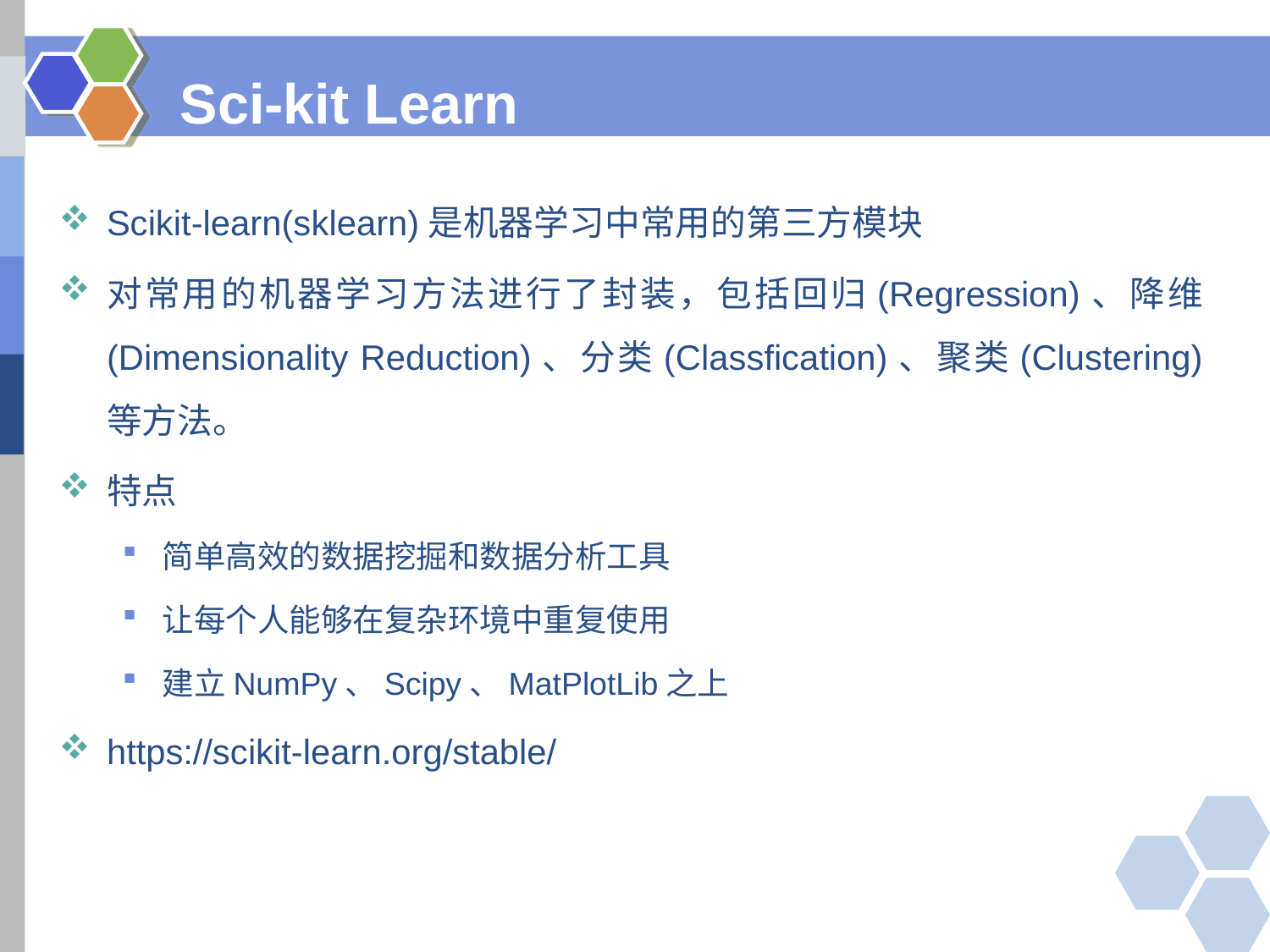

# Sci-kit Learn
Scikit-learn(sklearn)是机器学习中常用的第三方模块
对常用的机器学习方法进行了封装，包括回归(Regression)、降维(Dimensionality Reduction)、分类(Classfication)、聚类(Clustering)等方法。
特点
简单高效的数据挖掘和数据分析工具
让每个人能够在复杂环境中重复使用
建立NumPy、Scipy、MatPlotLib之上
https://scikit-learn.org/stable/